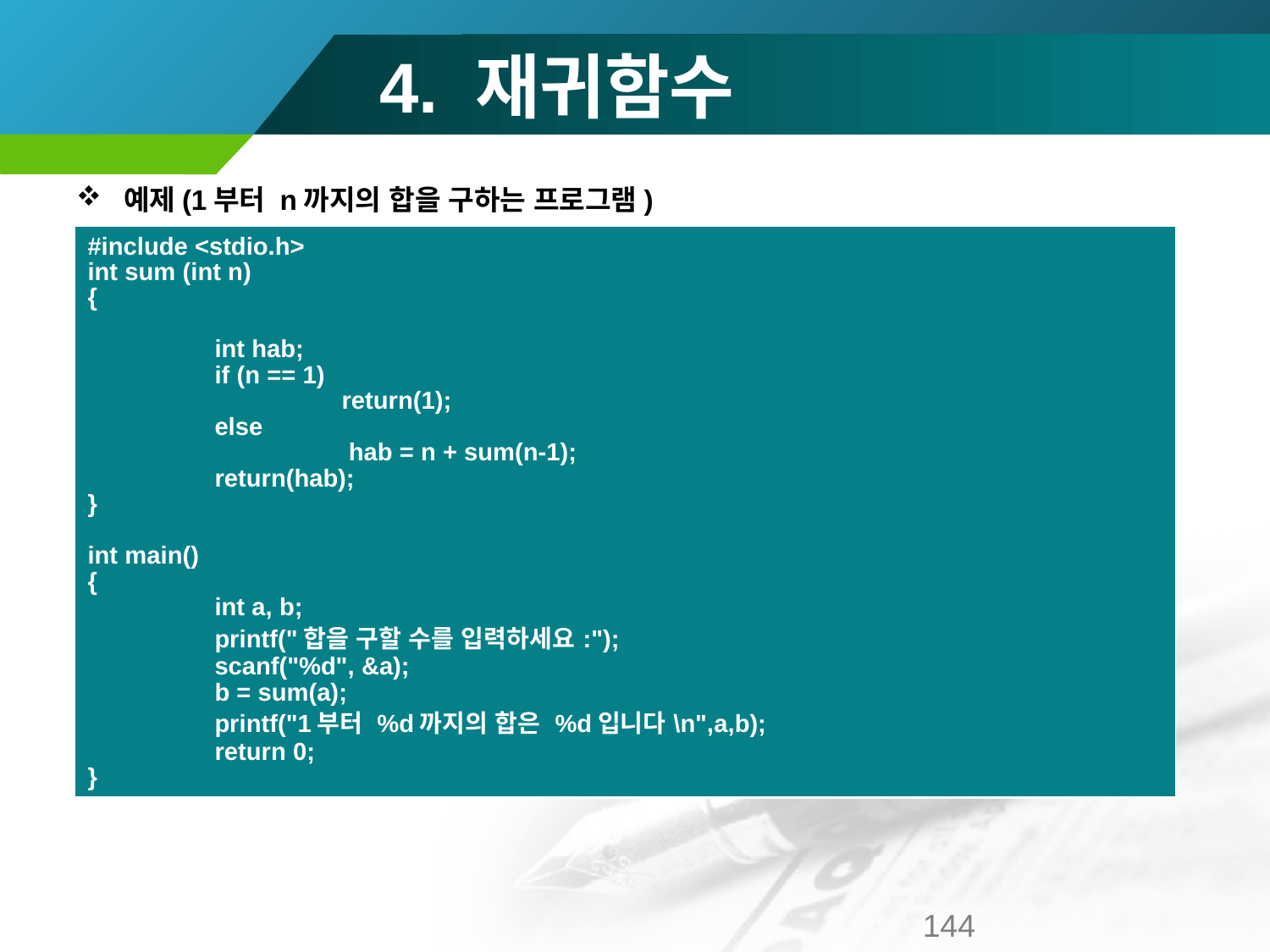

# 4. 재귀함수
예제(1부터 n까지의 합을 구하는 프로그램)
| #include <stdio.h> int sum (int n) { int hab; if (n == 1) return(1); else hab = n + sum(n-1); return(hab); } int main() { int a, b; printf("합을 구할 수를 입력하세요:"); scanf("%d", &a); b = sum(a); printf("1부터 %d까지의 합은 %d입니다\n",a,b); return 0; } |
| --- |
144